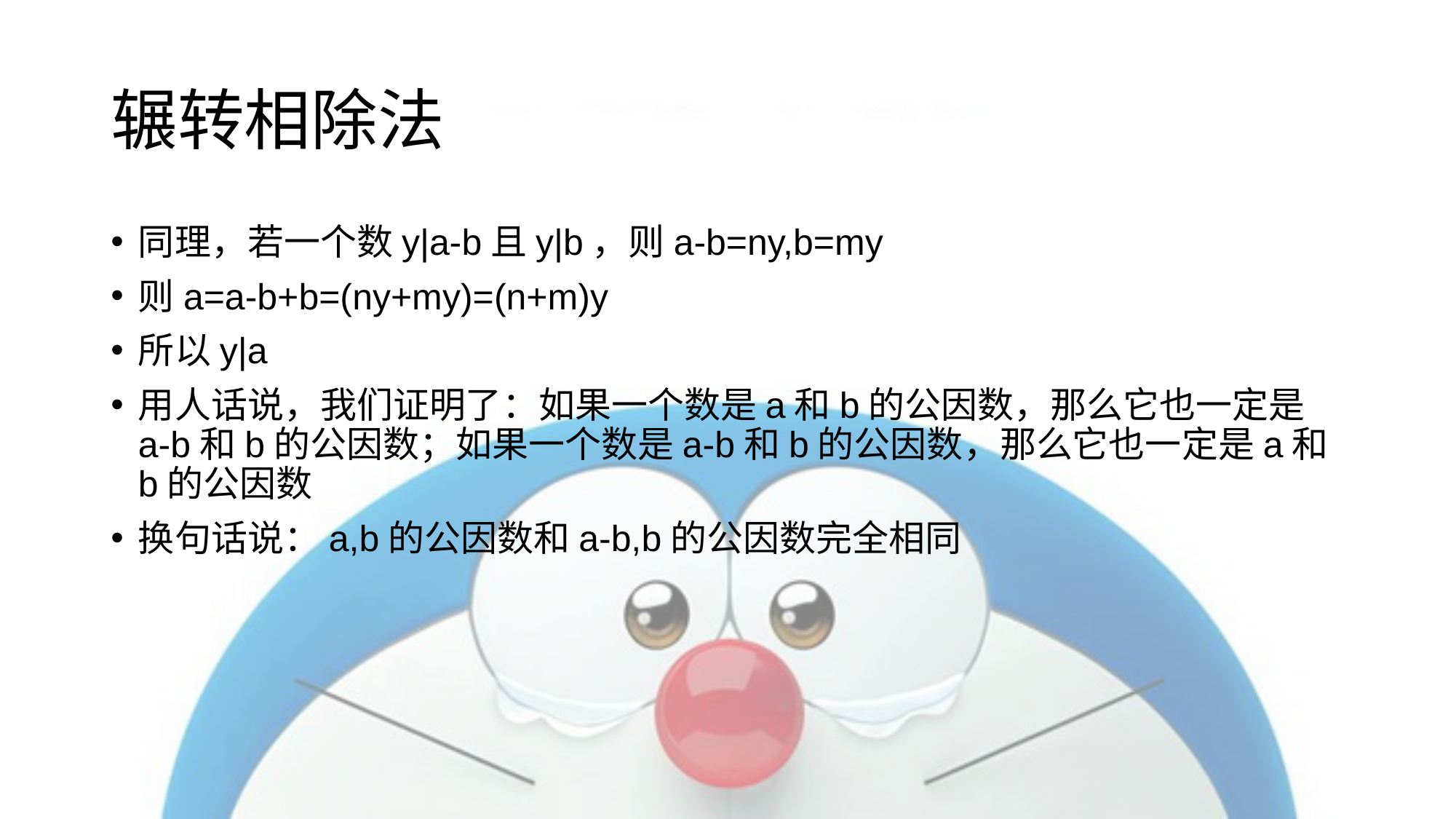

# 辗转相除法
同理，若一个数y|a-b且y|b，则a-b=ny,b=my
则a=a-b+b=(ny+my)=(n+m)y
所以y|a
用人话说，我们证明了：如果一个数是a和b的公因数，那么它也一定是a-b和b的公因数；如果一个数是a-b和b的公因数，那么它也一定是a和b的公因数
换句话说：a,b的公因数和a-b,b的公因数完全相同